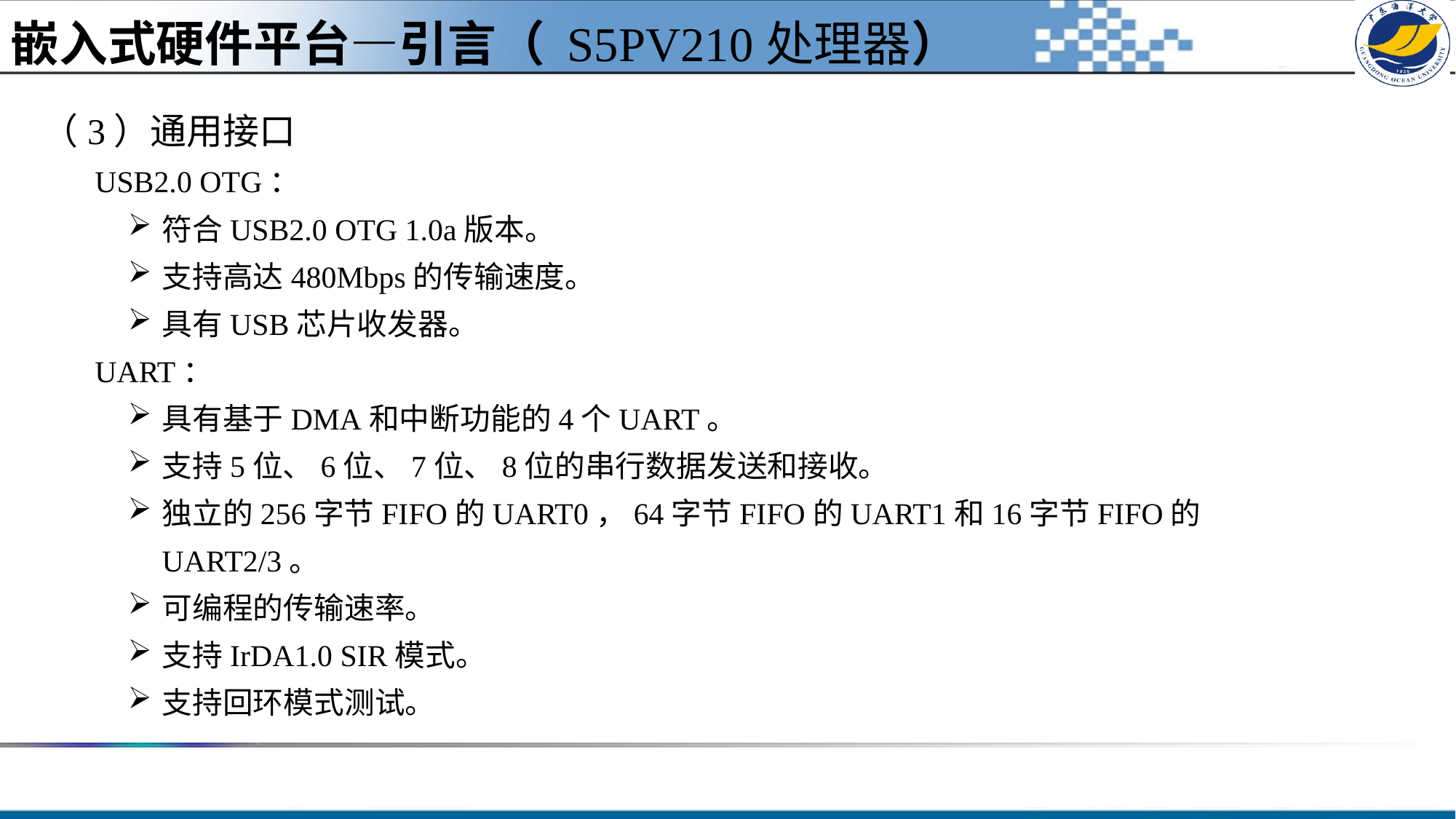

嵌入式硬件平台—引言（ S5PV210处理器）
（3）通用接口
USB2.0 OTG：
符合USB2.0 OTG 1.0a版本。
支持高达480Mbps的传输速度。
具有USB芯片收发器。
UART：
具有基于DMA和中断功能的4个UART。
支持5位、6位、7位、8位的串行数据发送和接收。
独立的256字节FIFO的UART0，64字节FIFO的UART1和16字节FIFO的UART2/3。
可编程的传输速率。
支持IrDA1.0 SIR模式。
支持回环模式测试。